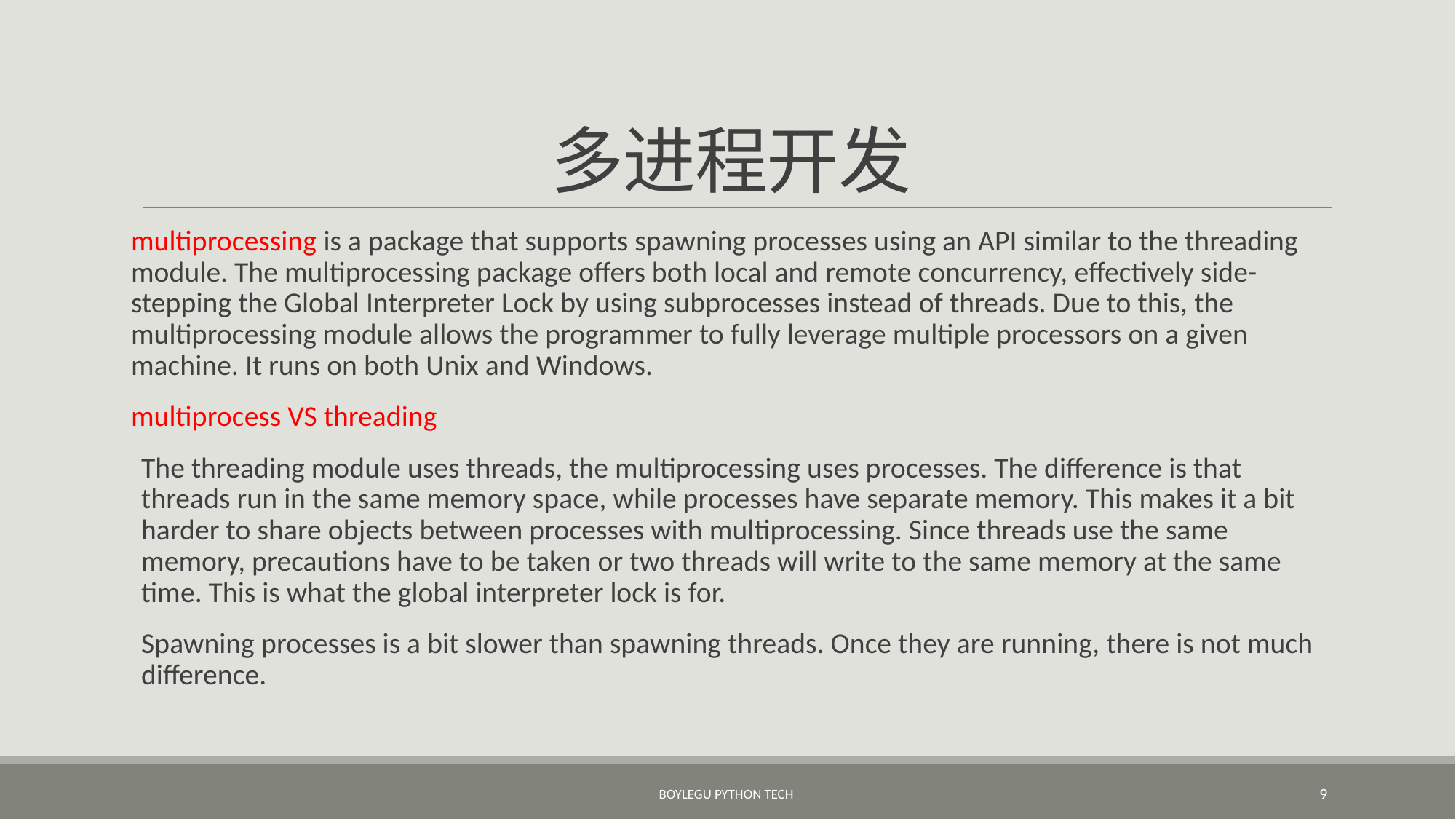

# 多进程开发
multiprocessing is a package that supports spawning processes using an API similar to the threading module. The multiprocessing package offers both local and remote concurrency, effectively side-stepping the Global Interpreter Lock by using subprocesses instead of threads. Due to this, the multiprocessing module allows the programmer to fully leverage multiple processors on a given machine. It runs on both Unix and Windows.
multiprocess VS threading
The threading module uses threads, the multiprocessing uses processes. The difference is that threads run in the same memory space, while processes have separate memory. This makes it a bit harder to share objects between processes with multiprocessing. Since threads use the same memory, precautions have to be taken or two threads will write to the same memory at the same time. This is what the global interpreter lock is for.
Spawning processes is a bit slower than spawning threads. Once they are running, there is not much difference.

BoyleGu Python Tech
9